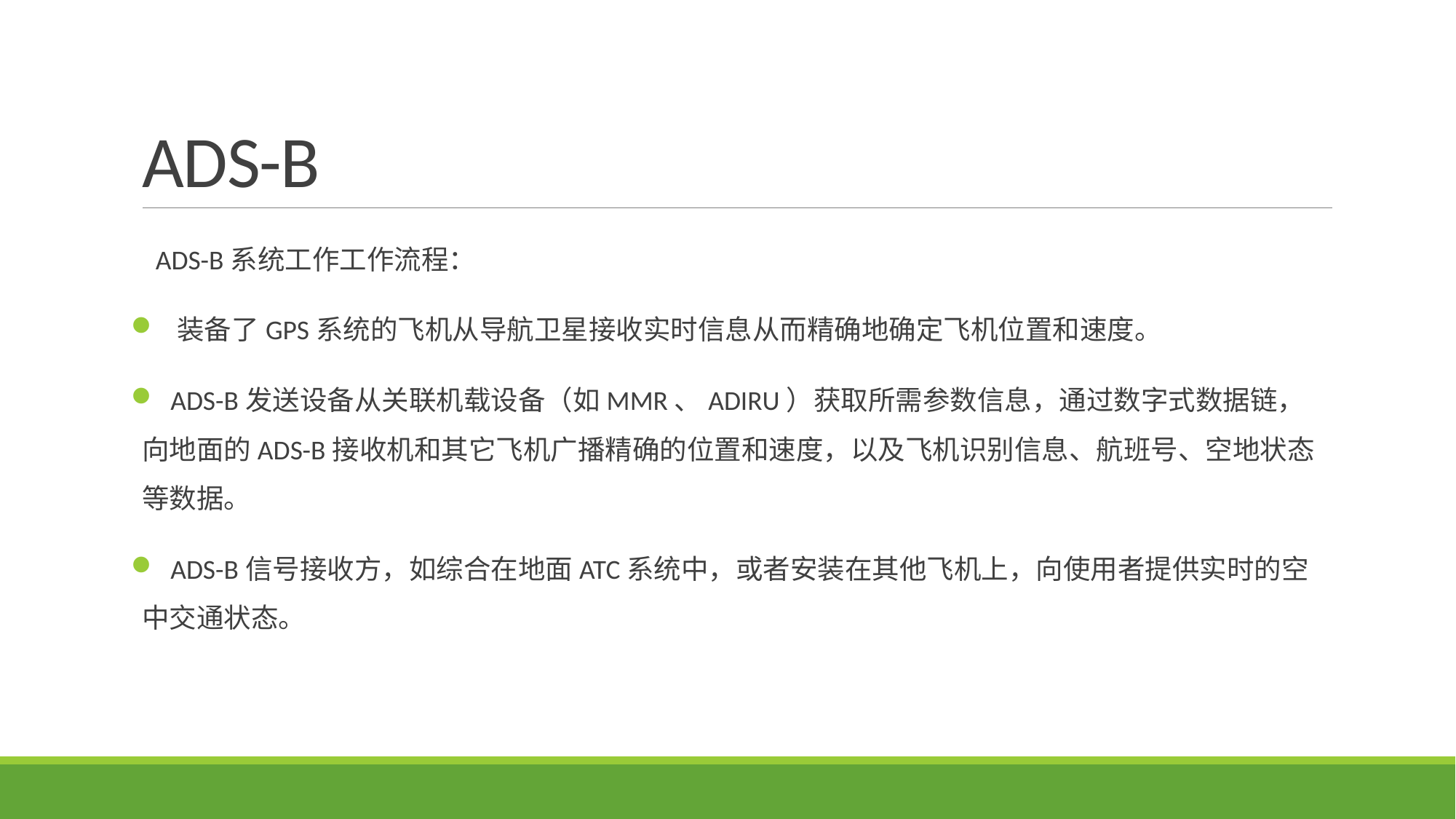

# ADS-B
    ADS-B系统工作工作流程：
  装备了GPS系统的飞机从导航卫星接收实时信息从而精确地确定飞机位置和速度。
  ADS-B发送设备从关联机载设备（如MMR、ADIRU）获取所需参数信息，通过数字式数据链，向地面的ADS-B接收机和其它飞机广播精确的位置和速度，以及飞机识别信息、航班号、空地状态等数据。
  ADS-B信号接收方，如综合在地面ATC系统中，或者安装在其他飞机上，向使用者提供实时的空中交通状态。